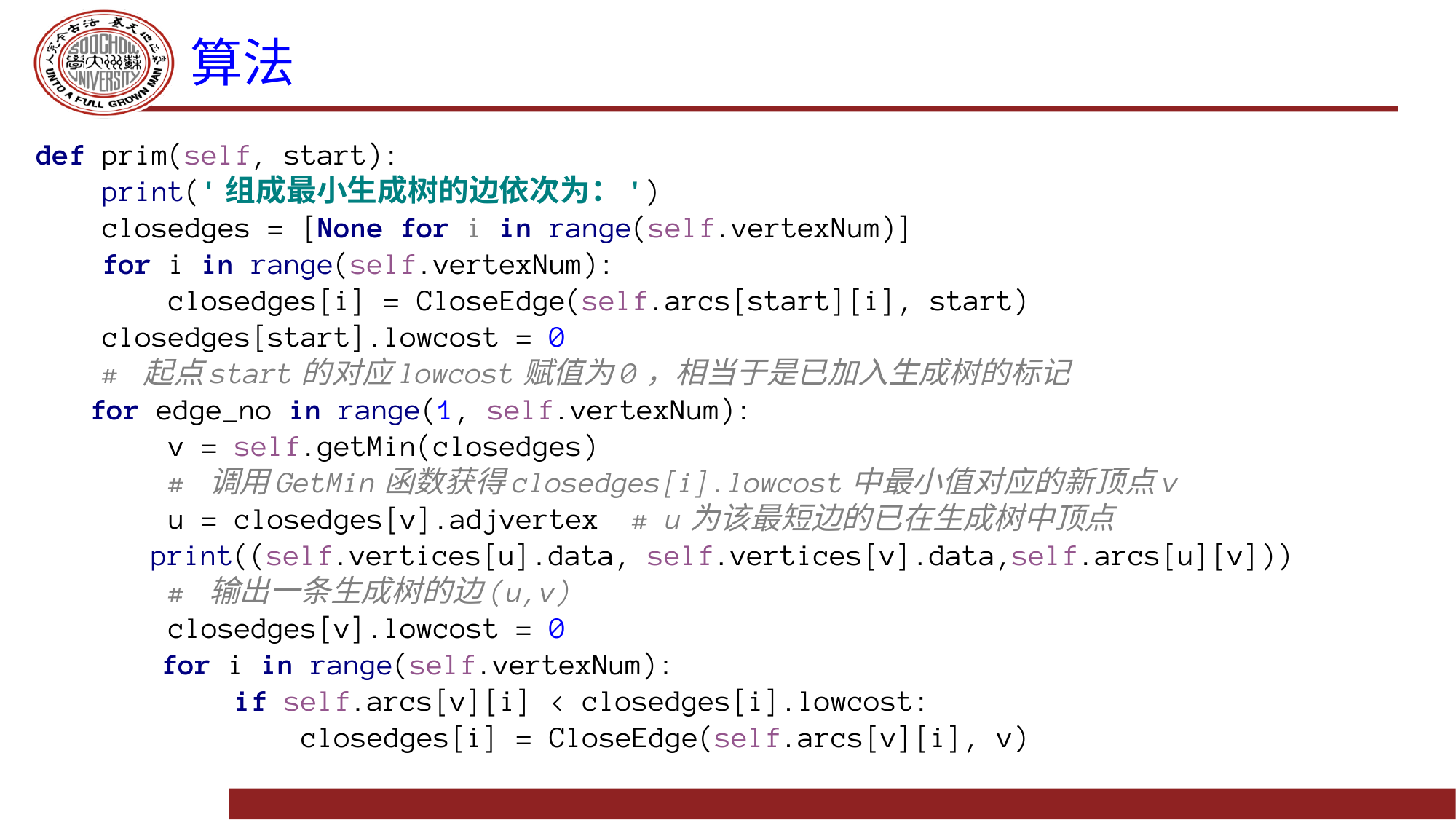

# 算法
def prim(self, start):
    print('组成最小生成树的边依次为：')
    closedges = [None for i in range(self.vertexNum)]
    for i in range(self.vertexNum):
        closedges[i] = CloseEdge(self.arcs[start][i], start)
    closedges[start].lowcost = 0
    # 起点start的对应lowcost赋值为0，相当于是已加入生成树的标记
       for edge_no in range(1, self.vertexNum):
        v = self.getMin(closedges)
        # 调用GetMin函数获得closedges[i].lowcost中最小值对应的新顶点v
        u = closedges[v].adjvertex  # u为该最短边的已在生成树中顶点
                print((self.vertices[u].data, self.vertices[v].data,self.arcs[u][v]))
        # 输出一条生成树的边(u,v)
        closedges[v].lowcost = 0
	 for i in range(self.vertexNum):
            if self.arcs[v][i] < closedges[i].lowcost:
                closedges[i] = CloseEdge(self.arcs[v][i], v)